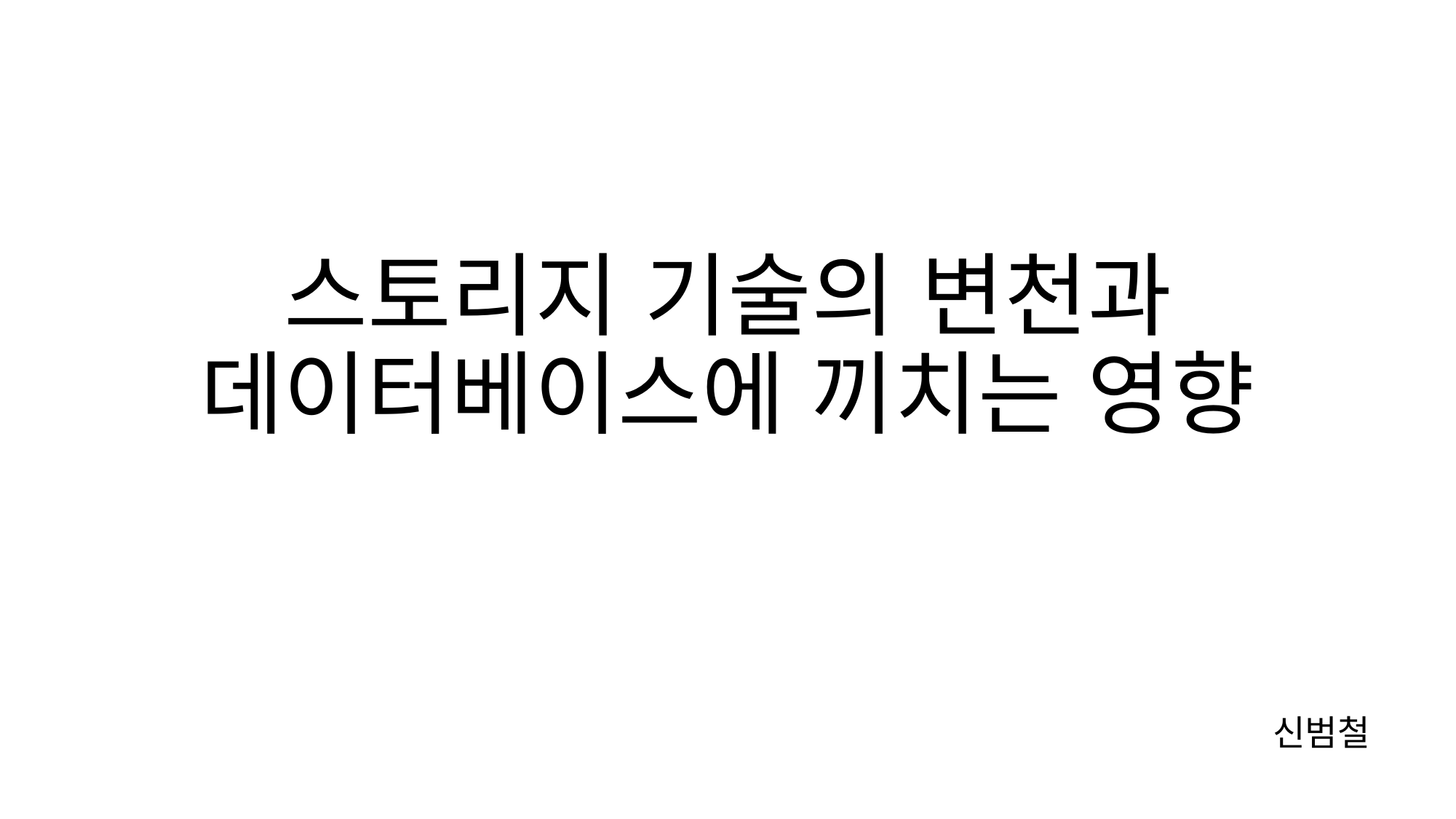

# 스토리지 기술의 변천과 데이터베이스에 끼치는 영향
신범철